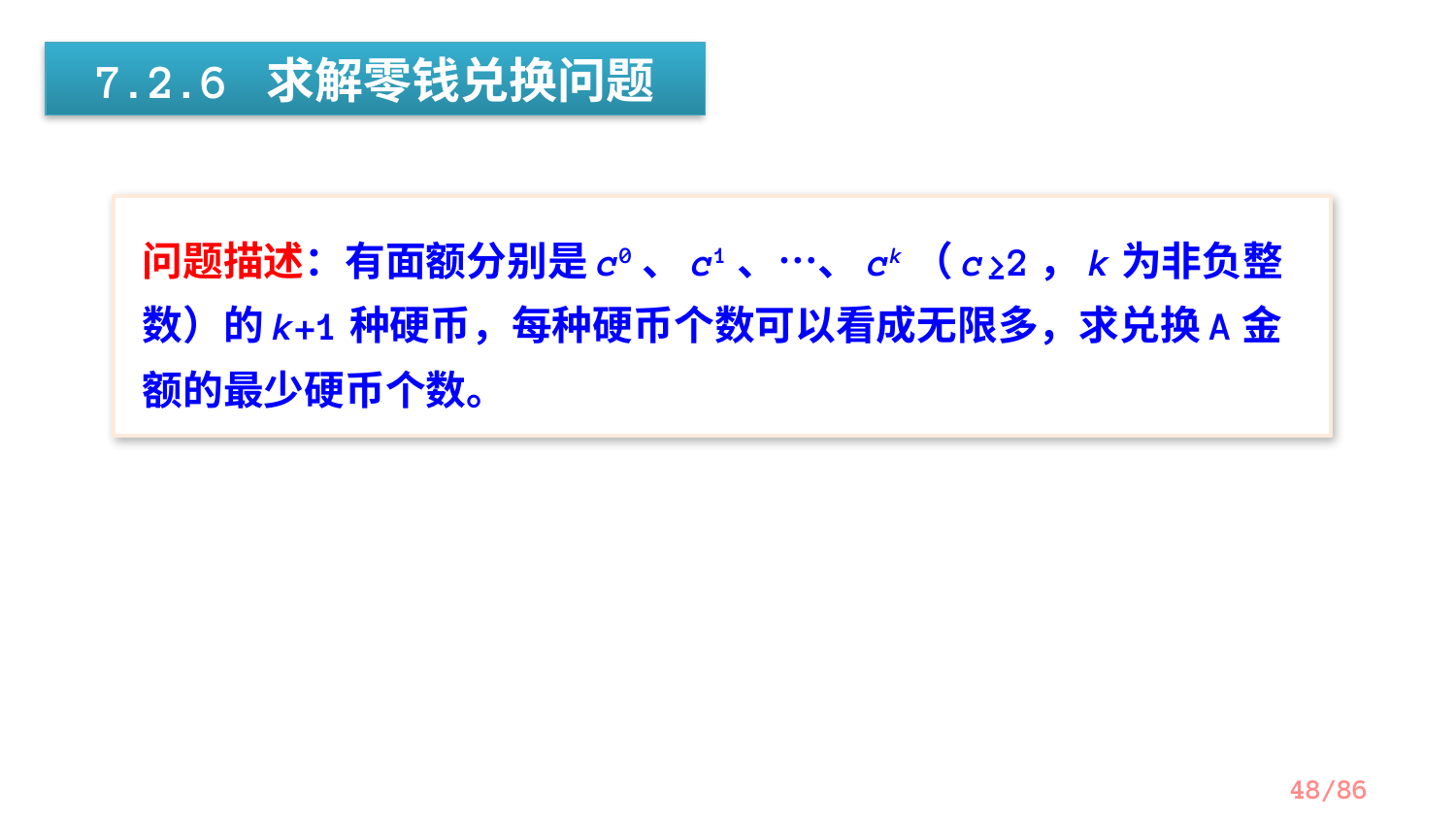

7.2.6 求解零钱兑换问题
问题描述：有面额分别是c0、c1、…、ck（c≥2，k为非负整数）的k+1种硬币，每种硬币个数可以看成无限多，求兑换A金额的最少硬币个数。
48/86